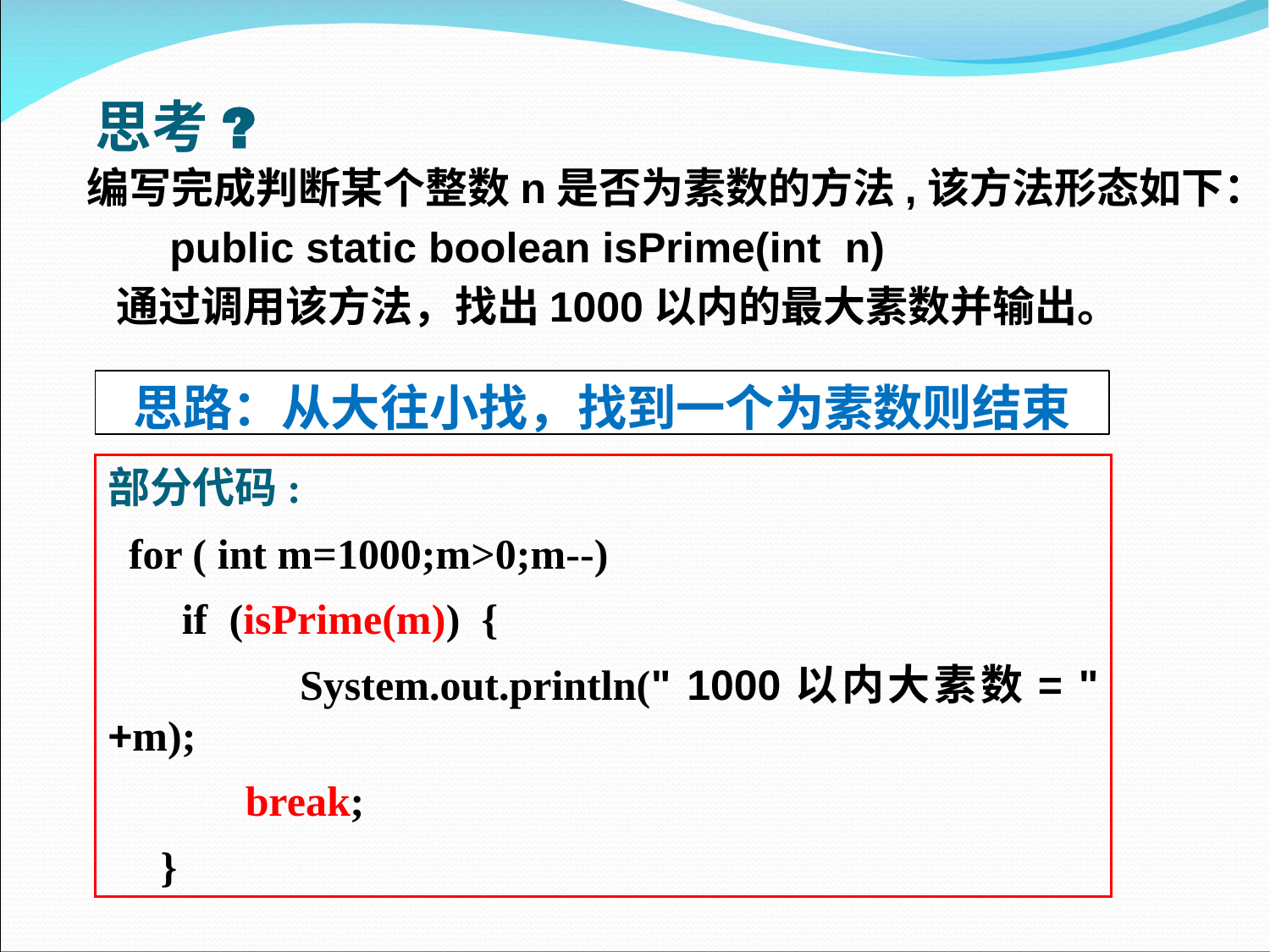

# 思考?
编写完成判断某个整数n是否为素数的方法,该方法形态如下：
       public static boolean isPrime(int  n)
  通过调用该方法，找出1000以内的最大素数并输出。

思路：从大往小找，找到一个为素数则结束
部分代码:
  for ( int m=1000;m>0;m--)
       if  (isPrime(m))  {
             System.out.println(" 1000以内大素数= " +m);
             break;
     }